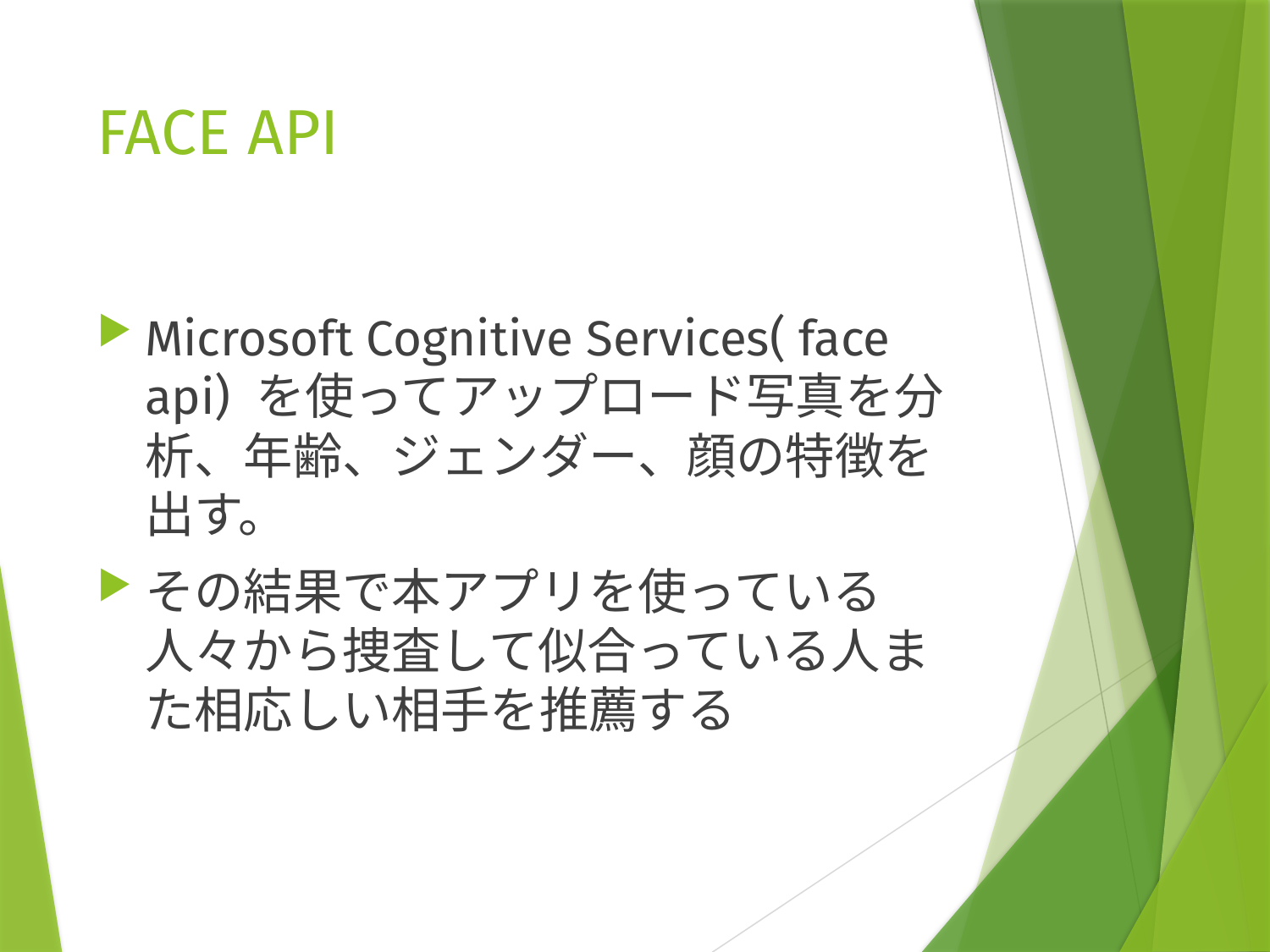

# FACE API
Microsoft Cognitive Services( face api) を使ってアップロード写真を分析、年齢、ジェンダー、顔の特徴を出す。
その結果で本アプリを使っている人々から捜査して似合っている人また相応しい相手を推薦する